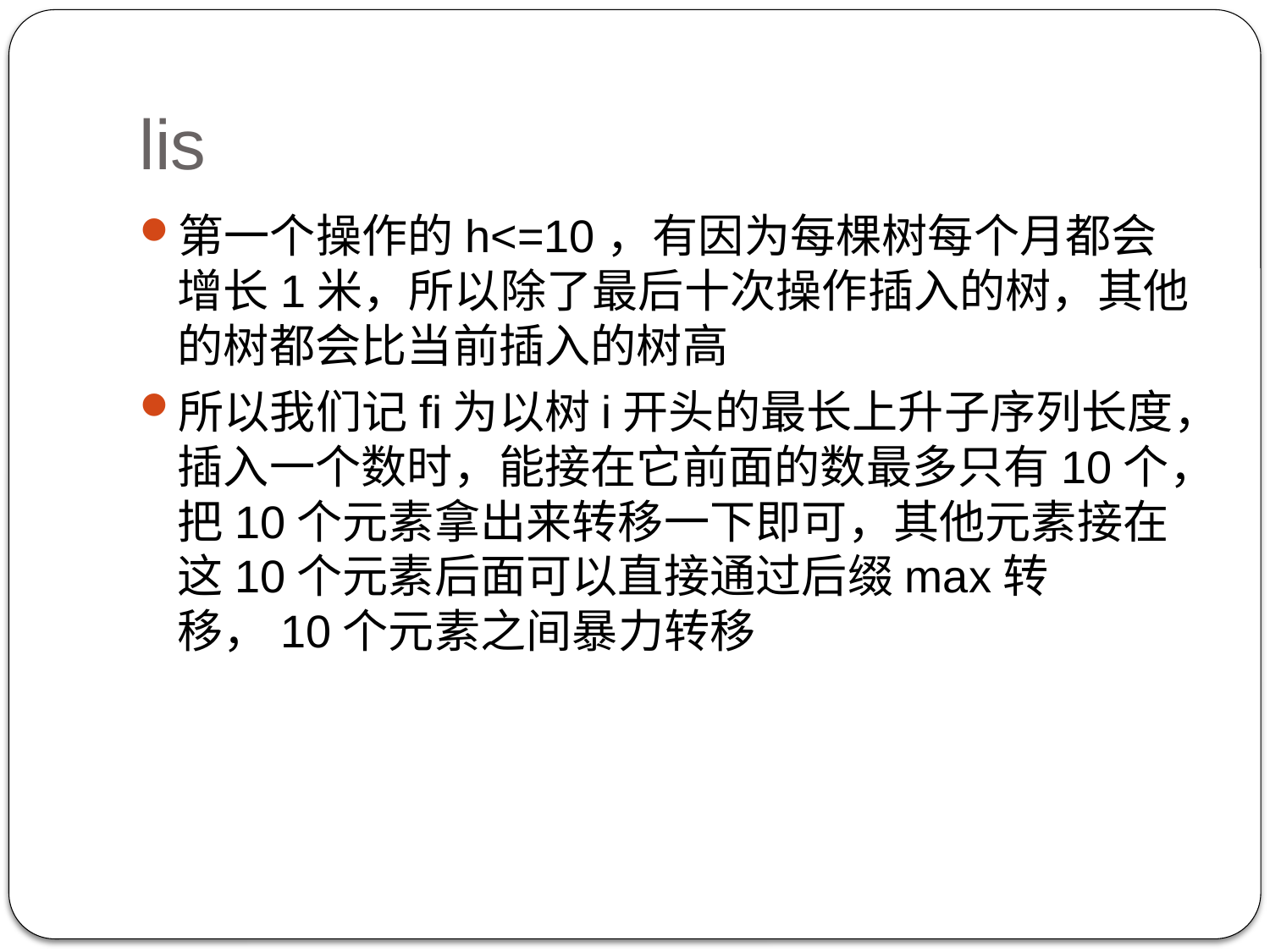

# lis
第一个操作的h<=10，有因为每棵树每个月都会增长1米，所以除了最后十次操作插入的树，其他的树都会比当前插入的树高
所以我们记fi为以树i开头的最长上升子序列长度，插入一个数时，能接在它前面的数最多只有10个，把10个元素拿出来转移一下即可，其他元素接在这10个元素后面可以直接通过后缀max转移，10个元素之间暴力转移